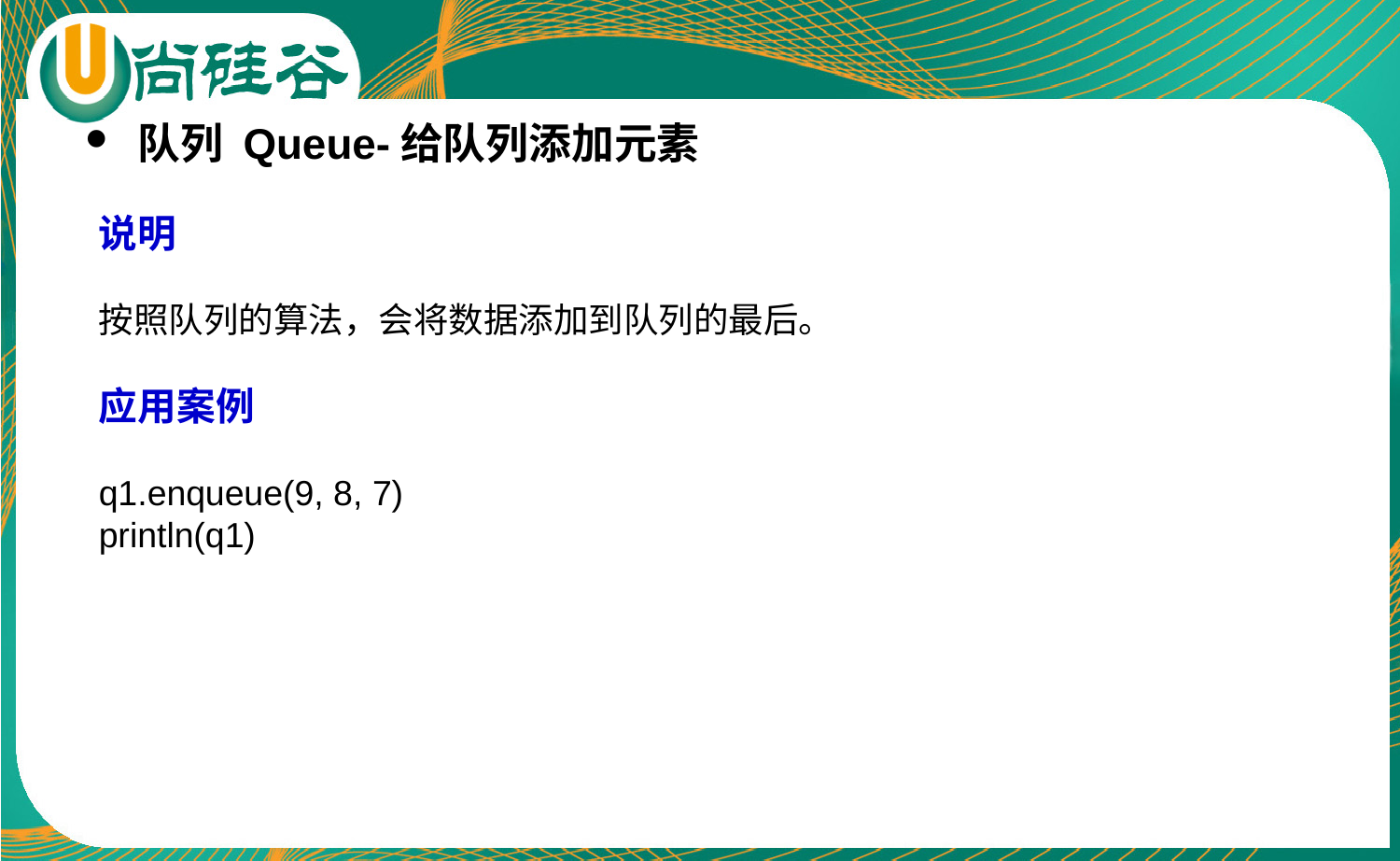

队列 Queue-给队列添加元素

说明

按照队列的算法，会将数据添加到队列的最后。

应用案例

q1.enqueue(9, 8, 7)
println(q1)